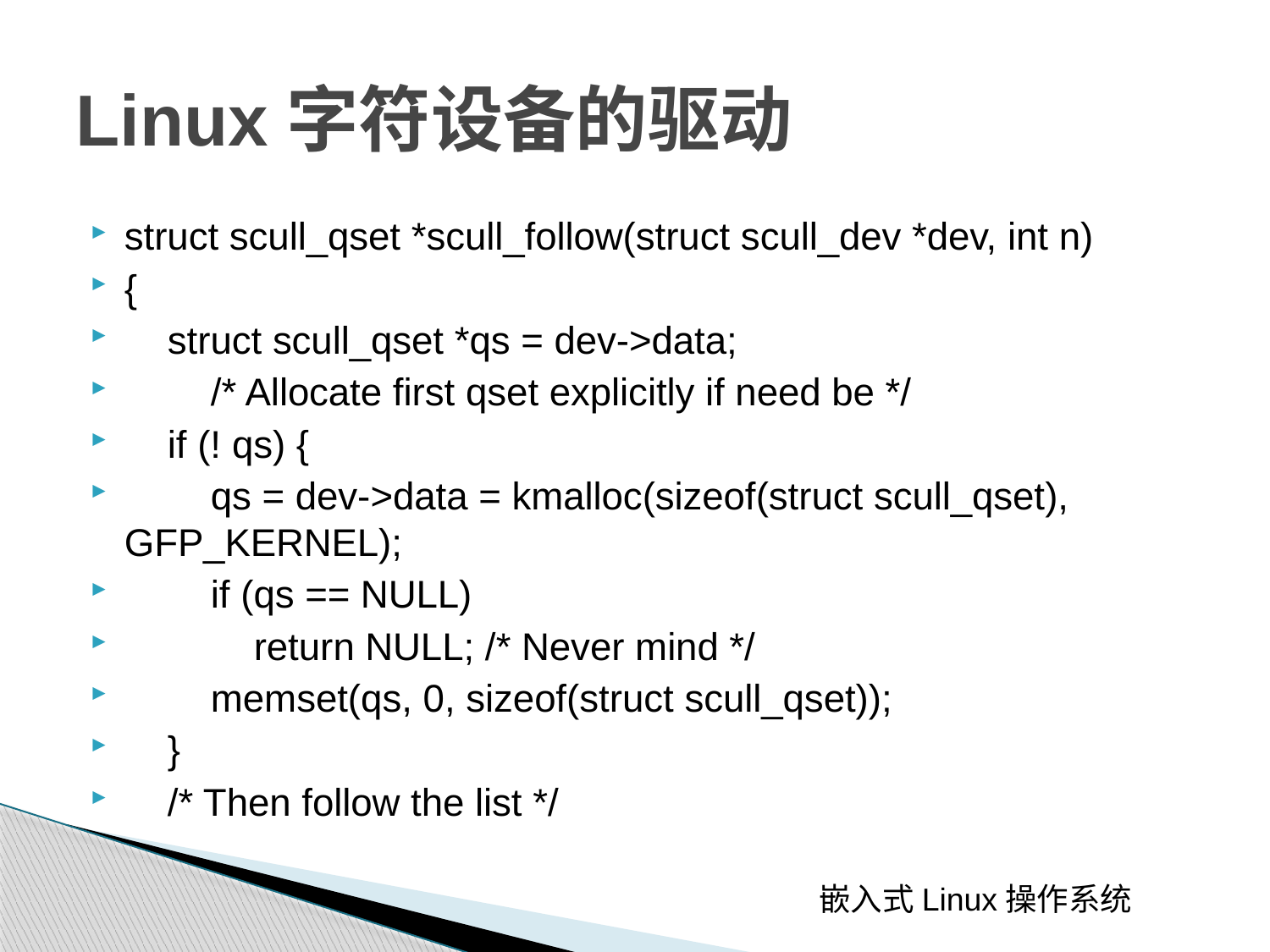

# Linux字符设备的驱动
struct scull_qset *scull_follow(struct scull_dev *dev, int n)
{
    struct scull_qset *qs = dev->data;
        /* Allocate first qset explicitly if need be */
    if (! qs) {
        qs = dev->data = kmalloc(sizeof(struct scull_qset), GFP_KERNEL);
        if (qs == NULL)
            return NULL; /* Never mind */
        memset(qs, 0, sizeof(struct scull_qset));
    }
    /* Then follow the list */

         嵌入式Linux操作系统